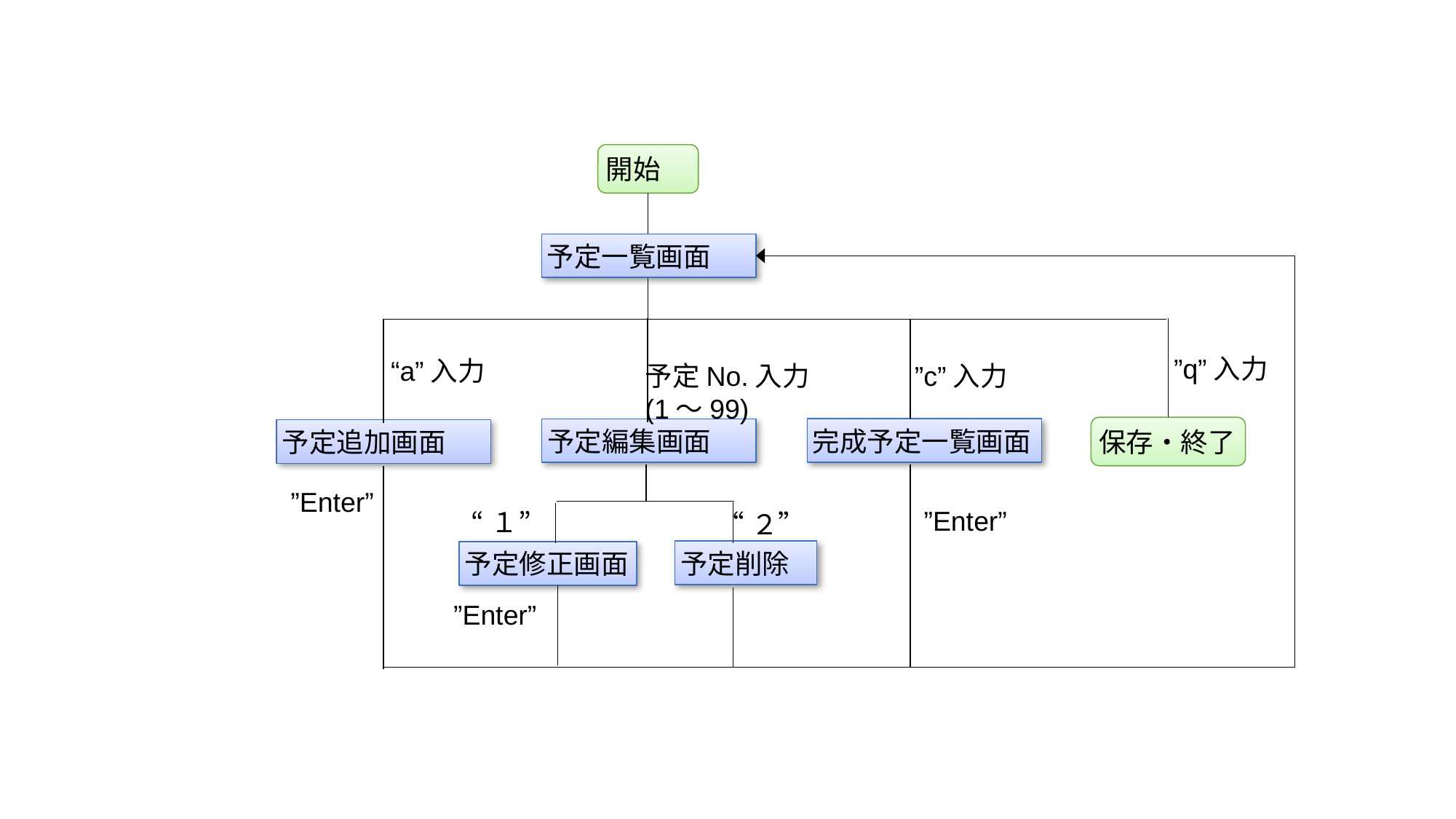

開始
予定一覧画面
”q”入力
“a”入力
予定No.入力
(1～99)
”c”入力
保存・終了
完成予定一覧画面
予定編集画面
予定追加画面
”Enter”
”Enter”
“１”
“２”
予定削除
予定修正画面
”Enter”